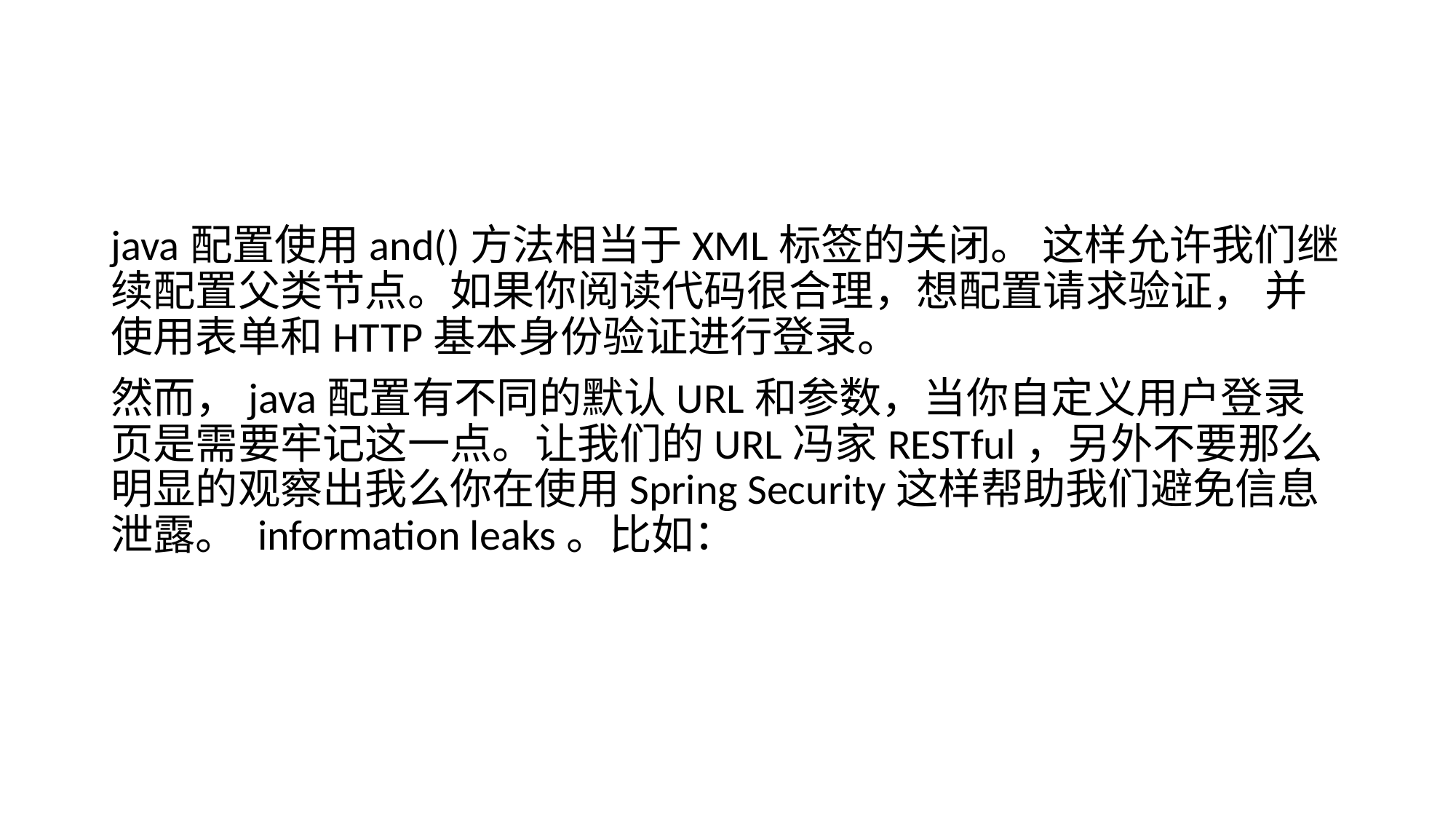

#
java配置使用and()方法相当于XML标签的关闭。 这样允许我们继续配置父类节点。如果你阅读代码很合理，想配置请求验证， 并使用表单和HTTP基本身份验证进行登录。
然而，java配置有不同的默认URL和参数，当你自定义用户登录页是需要牢记这一点。让我们的URL冯家RESTful，另外不要那么明显的观察出我么你在使用Spring Security这样帮助我们避免信息泄露。 information leaks。比如：